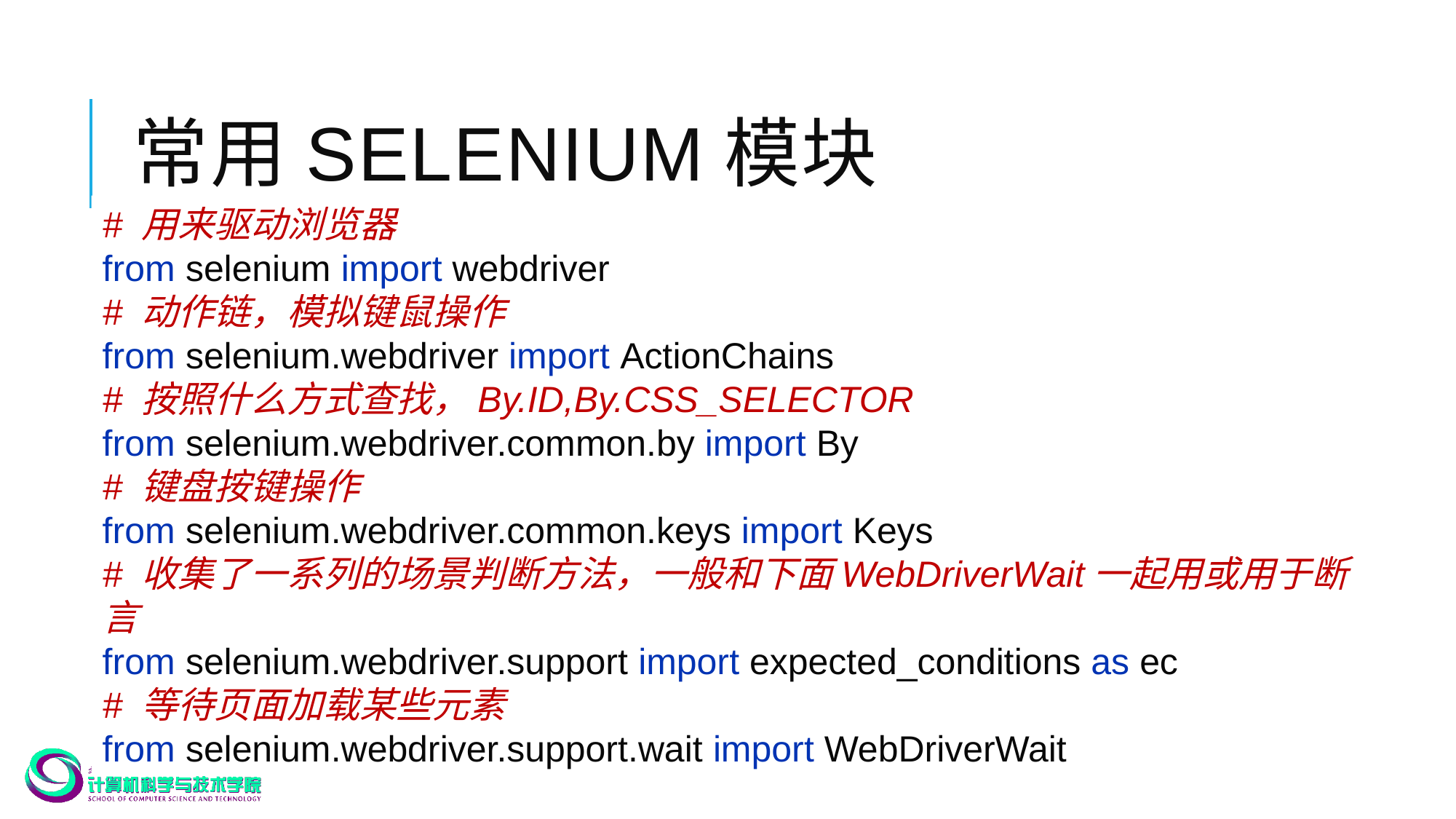

# 常用selenium模块
# 用来驱动浏览器
from selenium import webdriver
# 动作链，模拟键鼠操作 from selenium.webdriver import ActionChains
# 按照什么方式查找，By.ID,By.CSS_SELECTOR from selenium.webdriver.common.by import By
# 键盘按键操作 from selenium.webdriver.common.keys import Keys
# 收集了一系列的场景判断方法，一般和下面WebDriverWait一起用或用于断言 from selenium.webdriver.support import expected_conditions as ec
# 等待页面加载某些元素
from selenium.webdriver.support.wait import WebDriverWait